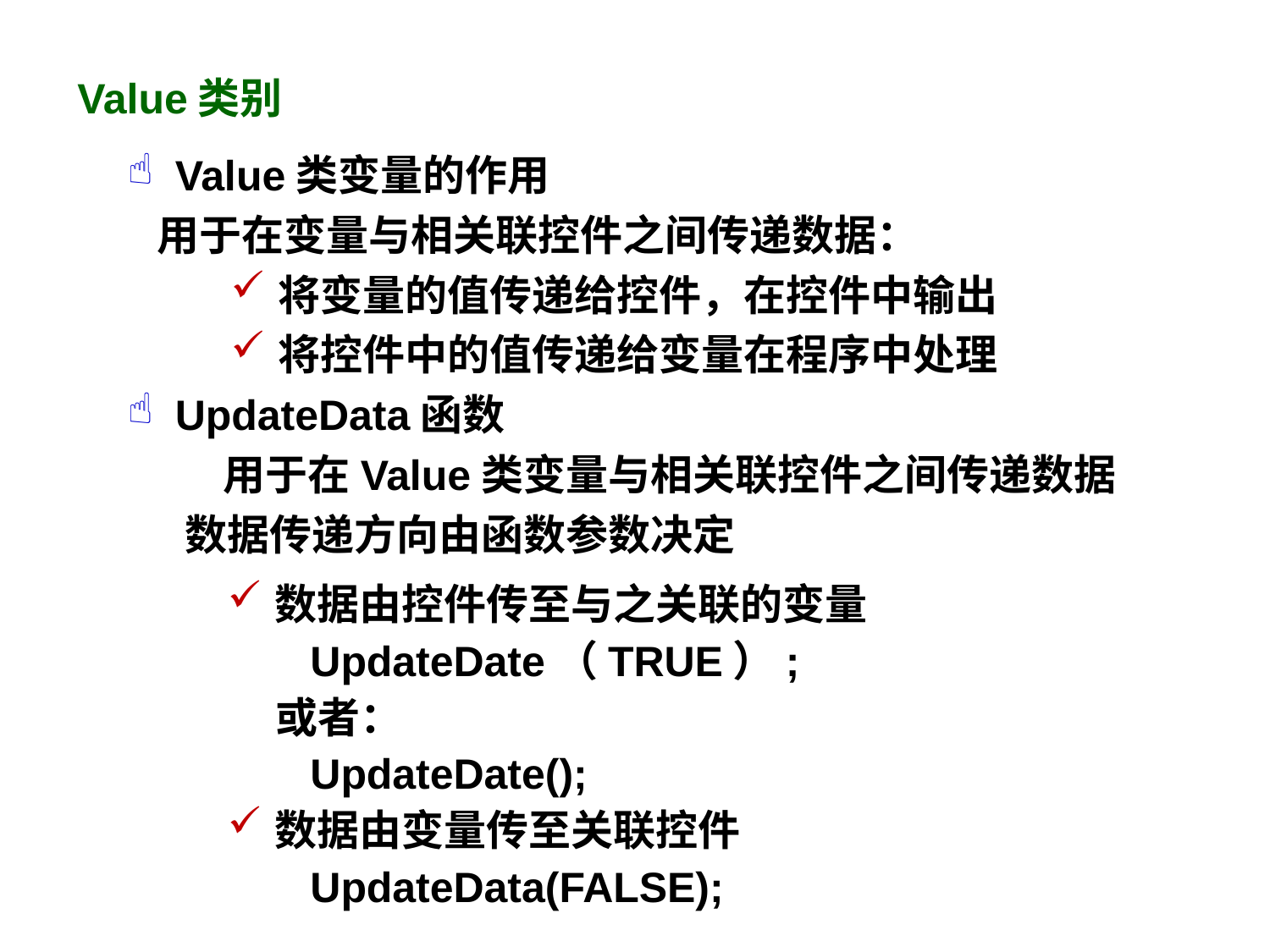

Value类别
Value类变量的作用
  用于在变量与相关联控件之间传递数据：
将变量的值传递给控件，在控件中输出
将控件中的值传递给变量在程序中处理
UpdateData函数
         用于在Value类变量与相关联控件之间传递数据
     数据传递方向由函数参数决定
数据由控件传至与之关联的变量
       UpdateDate（TRUE）;
    或者：
       UpdateDate();
数据由变量传至关联控件
       UpdateData(FALSE);